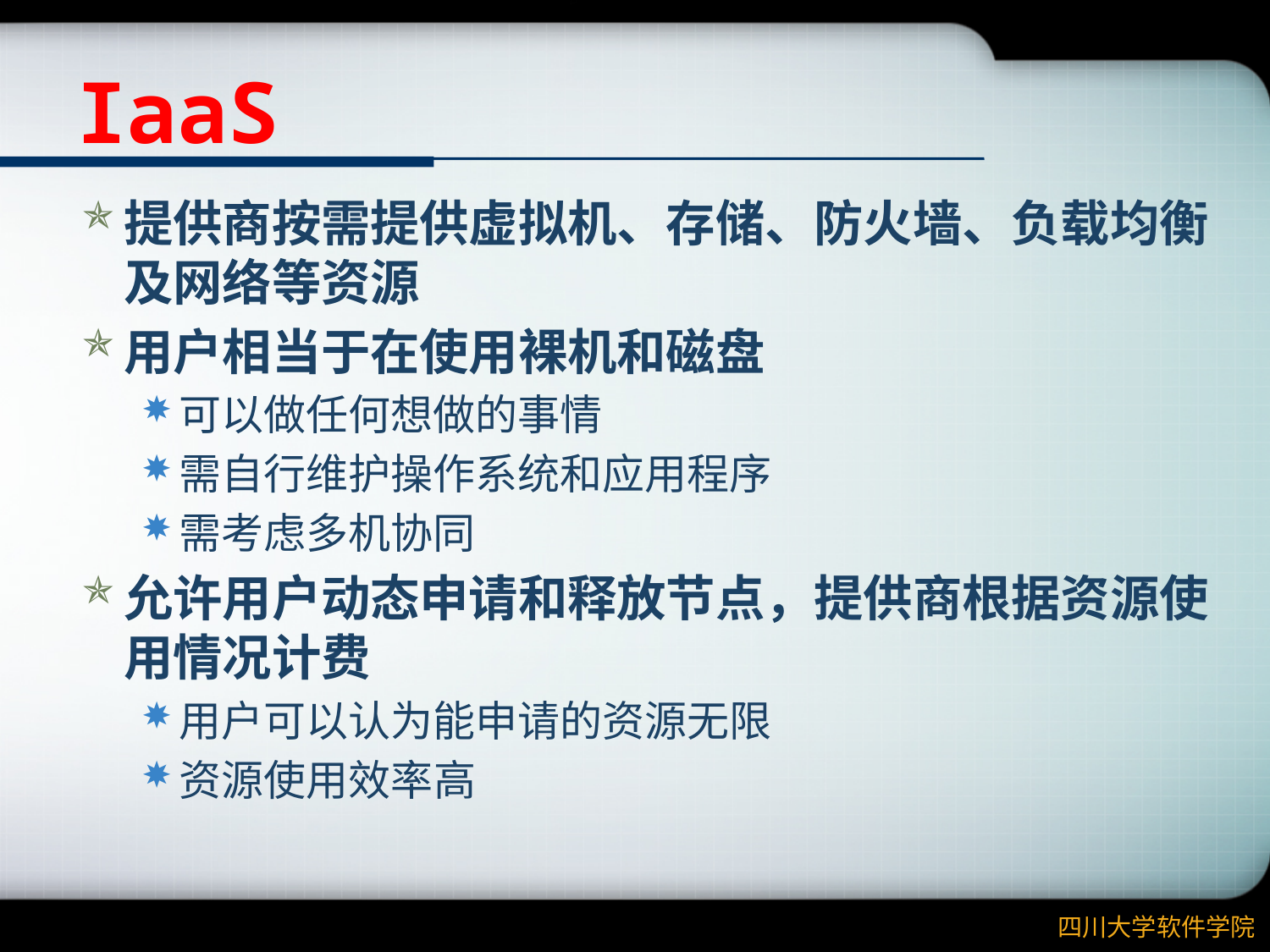

# IaaS
提供商按需提供虚拟机、存储、防火墙、负载均衡及网络等资源
用户相当于在使用裸机和磁盘
可以做任何想做的事情
需自行维护操作系统和应用程序
需考虑多机协同
允许用户动态申请和释放节点，提供商根据资源使用情况计费
用户可以认为能申请的资源无限
资源使用效率高